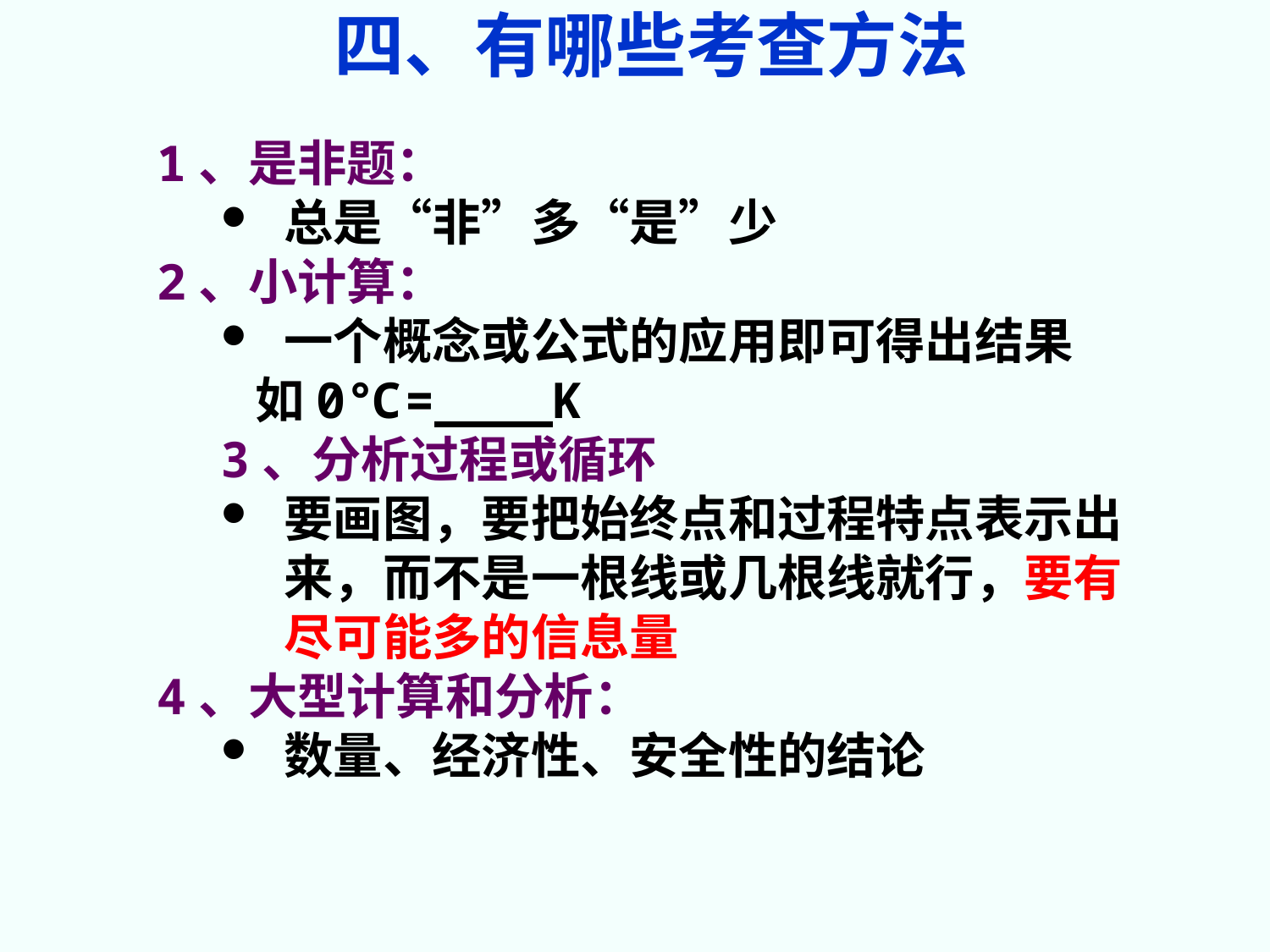

四、有哪些考查方法
1、是非题：
总是“非”多“是”少
2、小计算：
一个概念或公式的应用即可得出结果
  如0℃=____K
3、分析过程或循环
要画图，要把始终点和过程特点表示出来，而不是一根线或几根线就行，要有尽可能多的信息量
4、大型计算和分析：
数量、经济性、安全性的结论